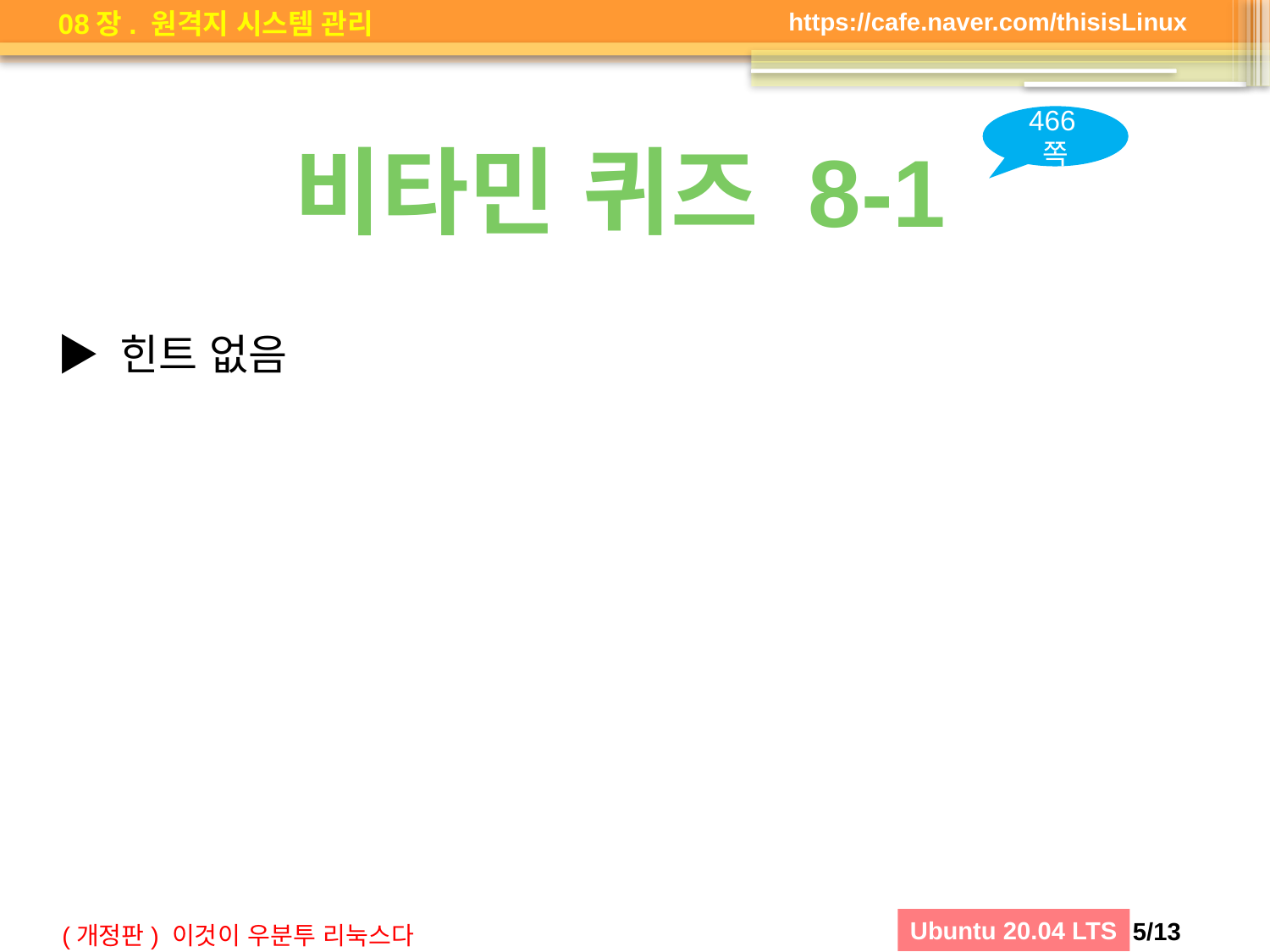

466쪽
비타민 퀴즈 8-1
▶ 힌트 없음